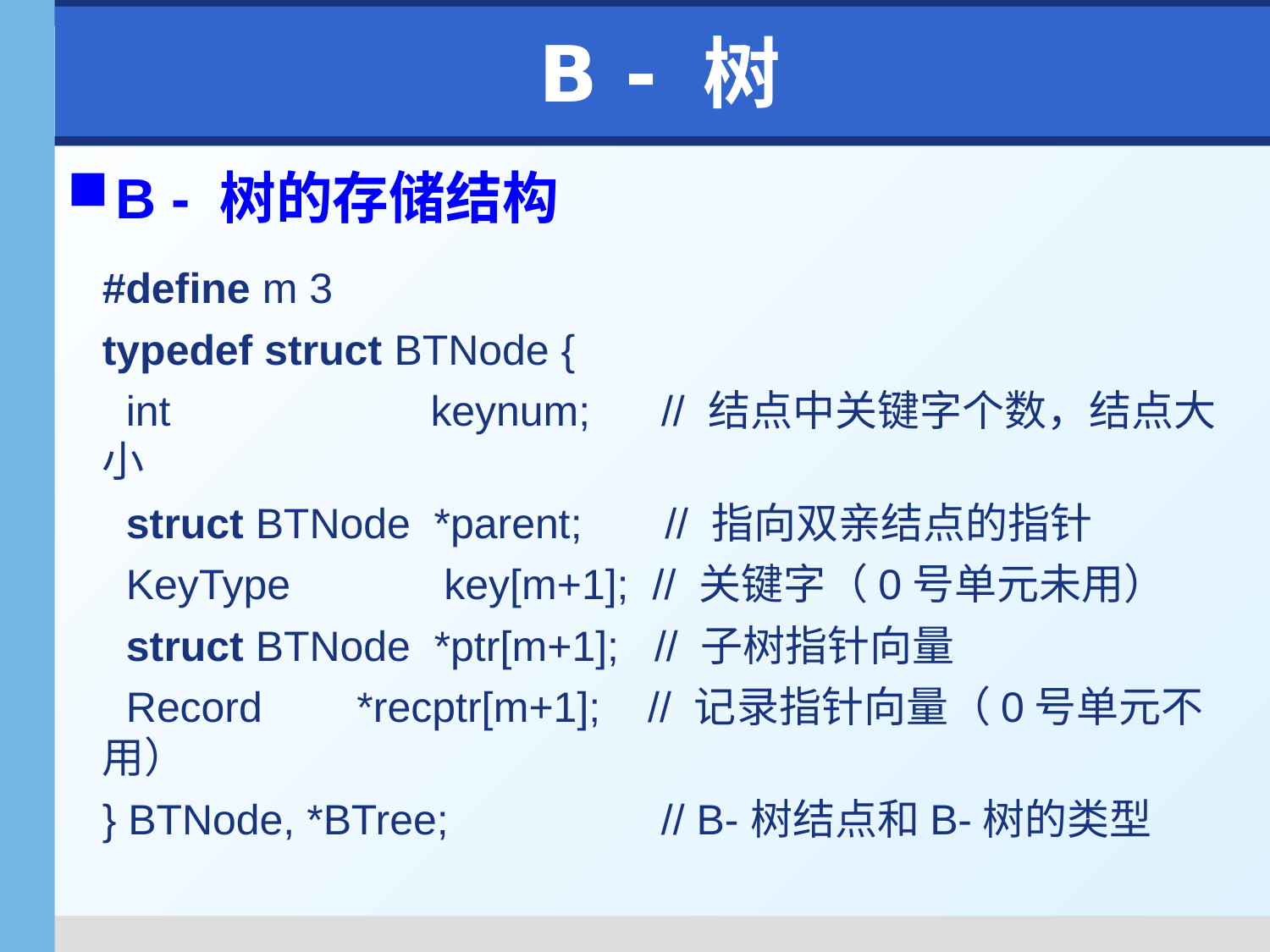

# B - 树
B - 树的存储结构
#define m 3
typedef struct BTNode {
  int                      keynum;      // 结点中关键字个数，结点大小
  struct BTNode  *parent;       // 指向双亲结点的指针
  KeyType             key[m+1];  // 关键字（0号单元未用）
  struct BTNode  *ptr[m+1];   // 子树指针向量
  Record        *recptr[m+1];    // 记录指针向量（0号单元不用）
} BTNode, *BTree;                  // B-树结点和B-树的类型